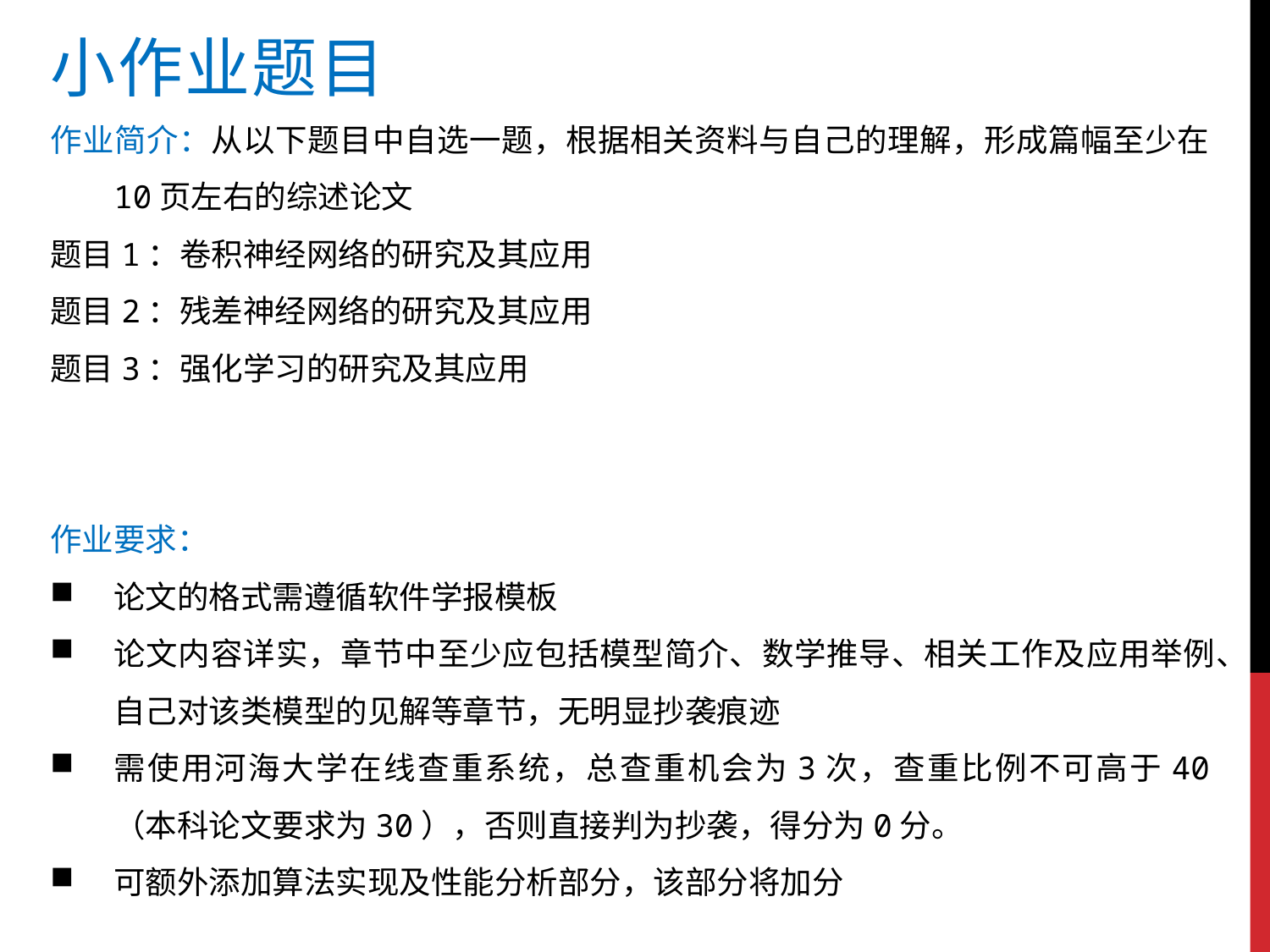

小作业题目
作业简介：从以下题目中自选一题，根据相关资料与自己的理解，形成篇幅至少在10页左右的综述论文
题目1：卷积神经网络的研究及其应用
题目2：残差神经网络的研究及其应用
题目3：强化学习的研究及其应用

作业要求：
论文的格式需遵循软件学报模板
论文内容详实，章节中至少应包括模型简介、数学推导、相关工作及应用举例、自己对该类模型的见解等章节，无明显抄袭痕迹
需使用河海大学在线查重系统，总查重机会为3次，查重比例不可高于40（本科论文要求为30），否则直接判为抄袭，得分为0分。
可额外添加算法实现及性能分析部分，该部分将加分